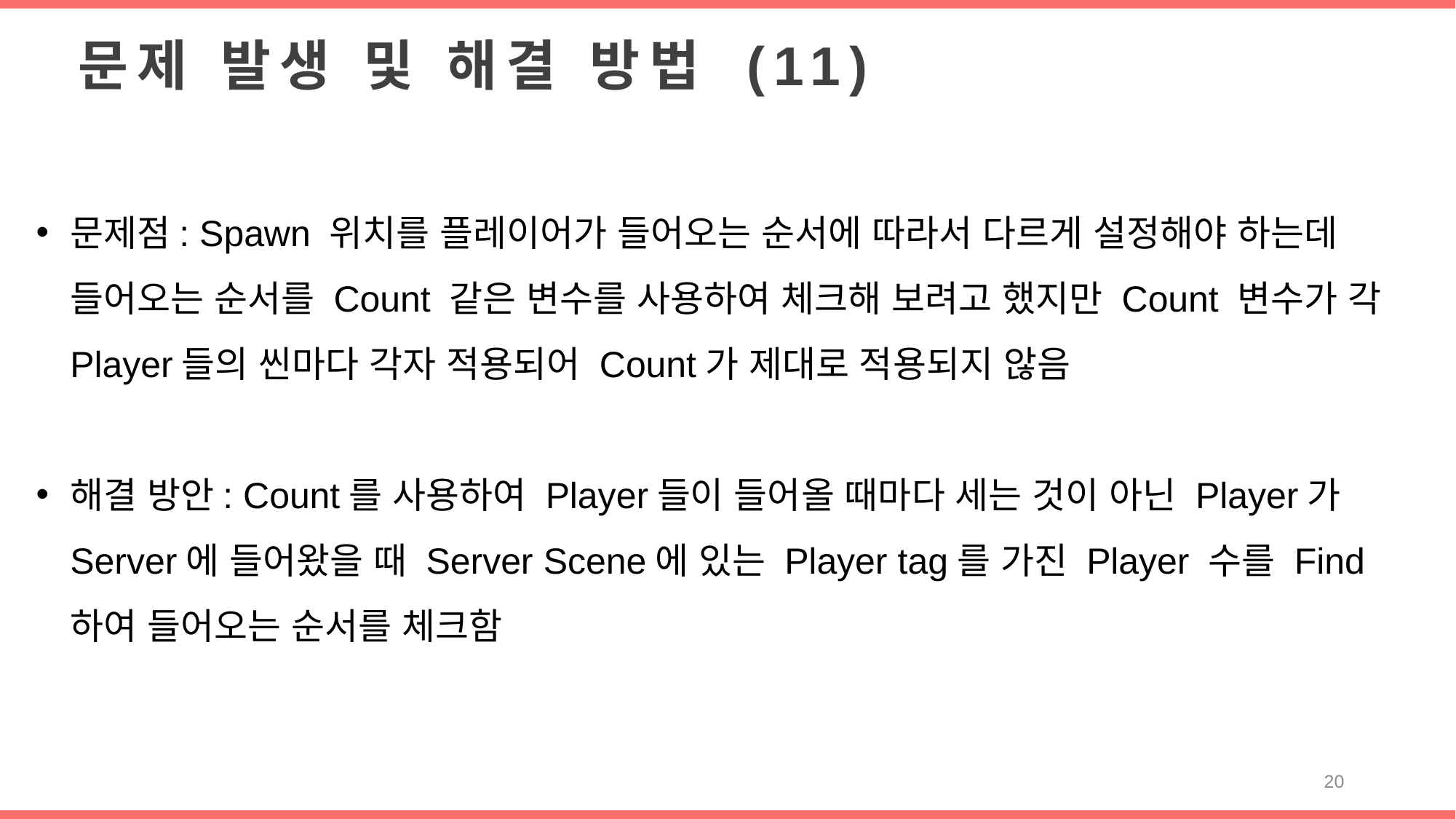

문제 발생 및 해결 방법 (11)
문제점: Spawn 위치를 플레이어가 들어오는 순서에 따라서 다르게 설정해야 하는데 들어오는 순서를 Count 같은 변수를 사용하여 체크해 보려고 했지만 Count 변수가 각 Player들의 씬마다 각자 적용되어 Count가 제대로 적용되지 않음

해결 방안: Count를 사용하여 Player들이 들어올 때마다 세는 것이 아닌 Player가 Server에 들어왔을 때 Server Scene에 있는 Player tag를 가진 Player 수를 Find하여 들어오는 순서를 체크함
20